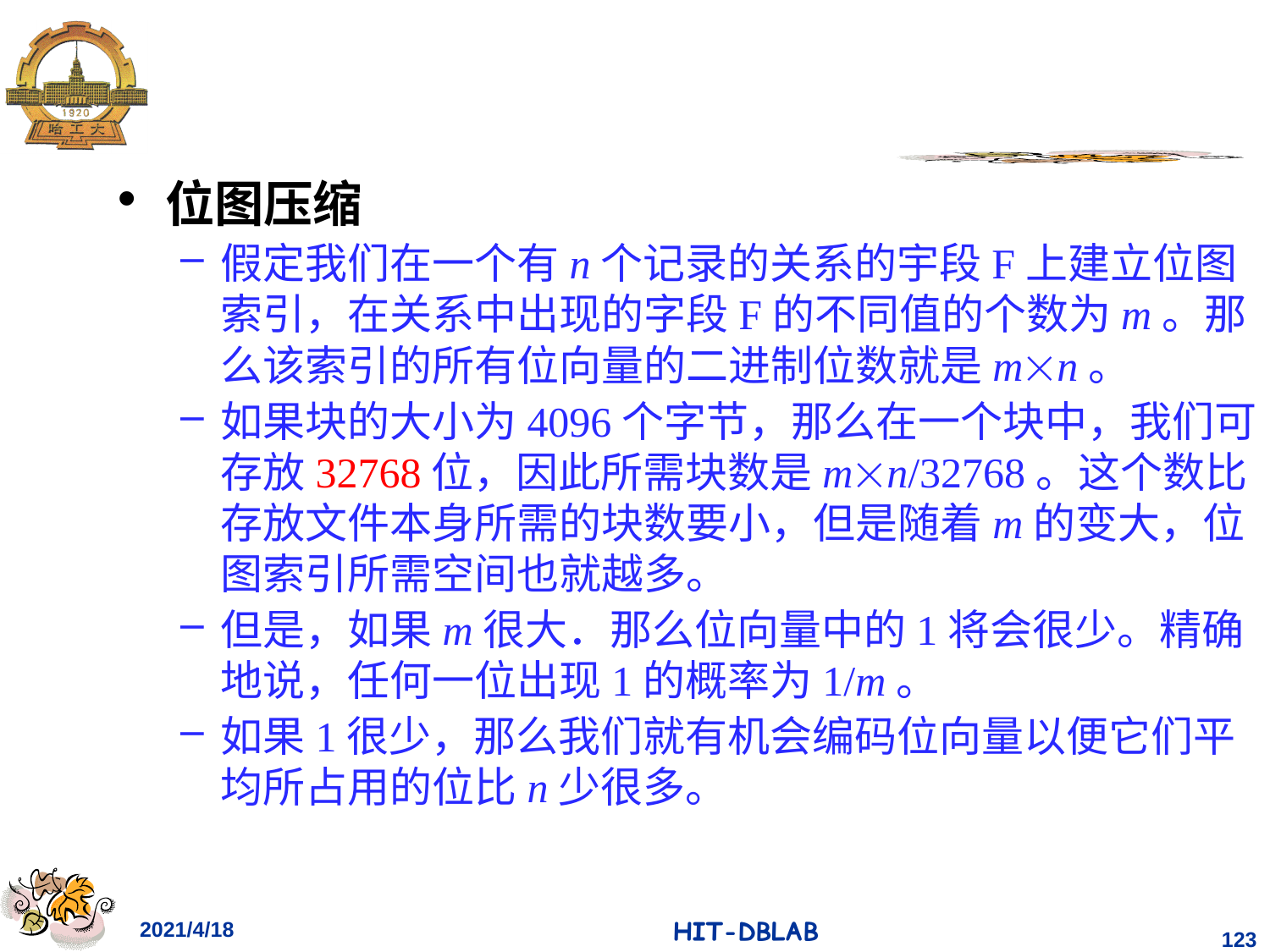

#
位图压缩
假定我们在一个有n个记录的关系的宇段F上建立位图索引，在关系中出现的字段F的不同值的个数为m。那么该索引的所有位向量的二进制位数就是m×n。
如果块的大小为4096个字节，那么在一个块中，我们可存放32768位，因此所需块数是m×n/32768。这个数比存放文件本身所需的块数要小，但是随着m的变大，位图索引所需空间也就越多。
但是，如果m很大．那么位向量中的1将会很少。精确地说，任何一位出现1的概率为1/m。
如果1很少，那么我们就有机会编码位向量以便它们平均所占用的位比n少很多。
2021/4/18
HIT-DBLAB
123